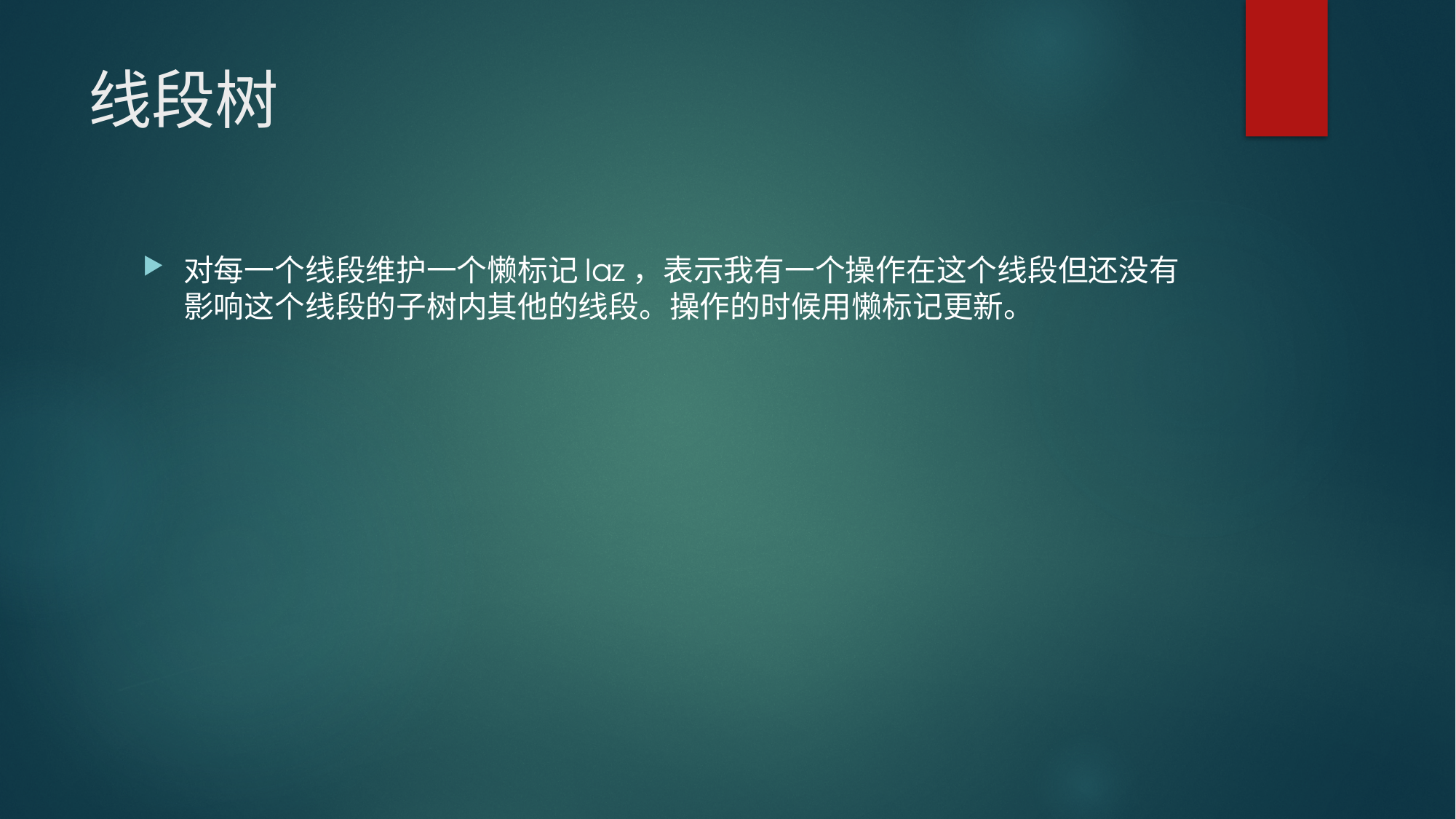

# 线段树
对每一个线段维护一个懒标记laz，表示我有一个操作在这个线段但还没有影响这个线段的子树内其他的线段。操作的时候用懒标记更新。